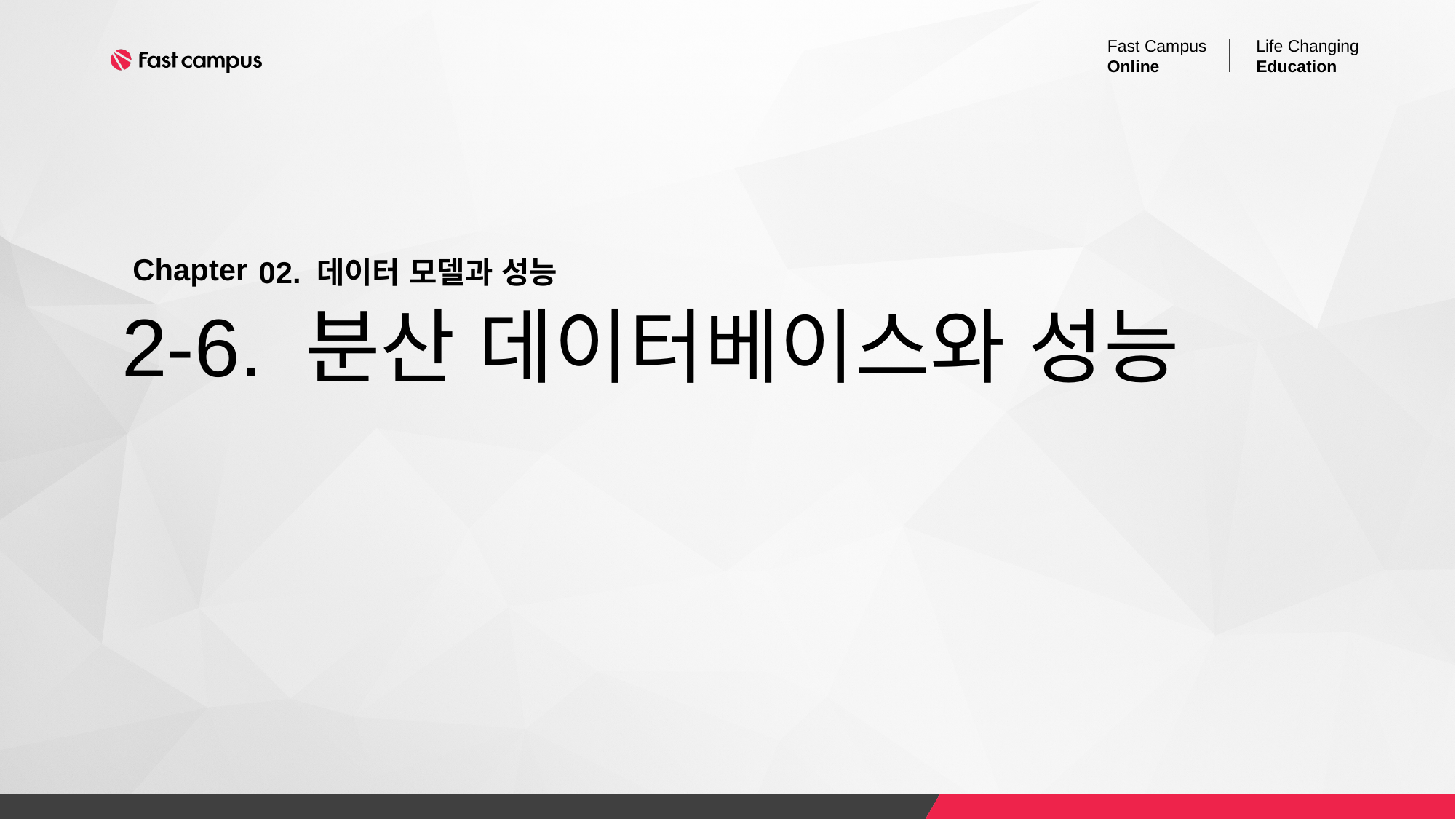

02. 데이터 모델과 성능
# 2-6. 분산 데이터베이스와 성능